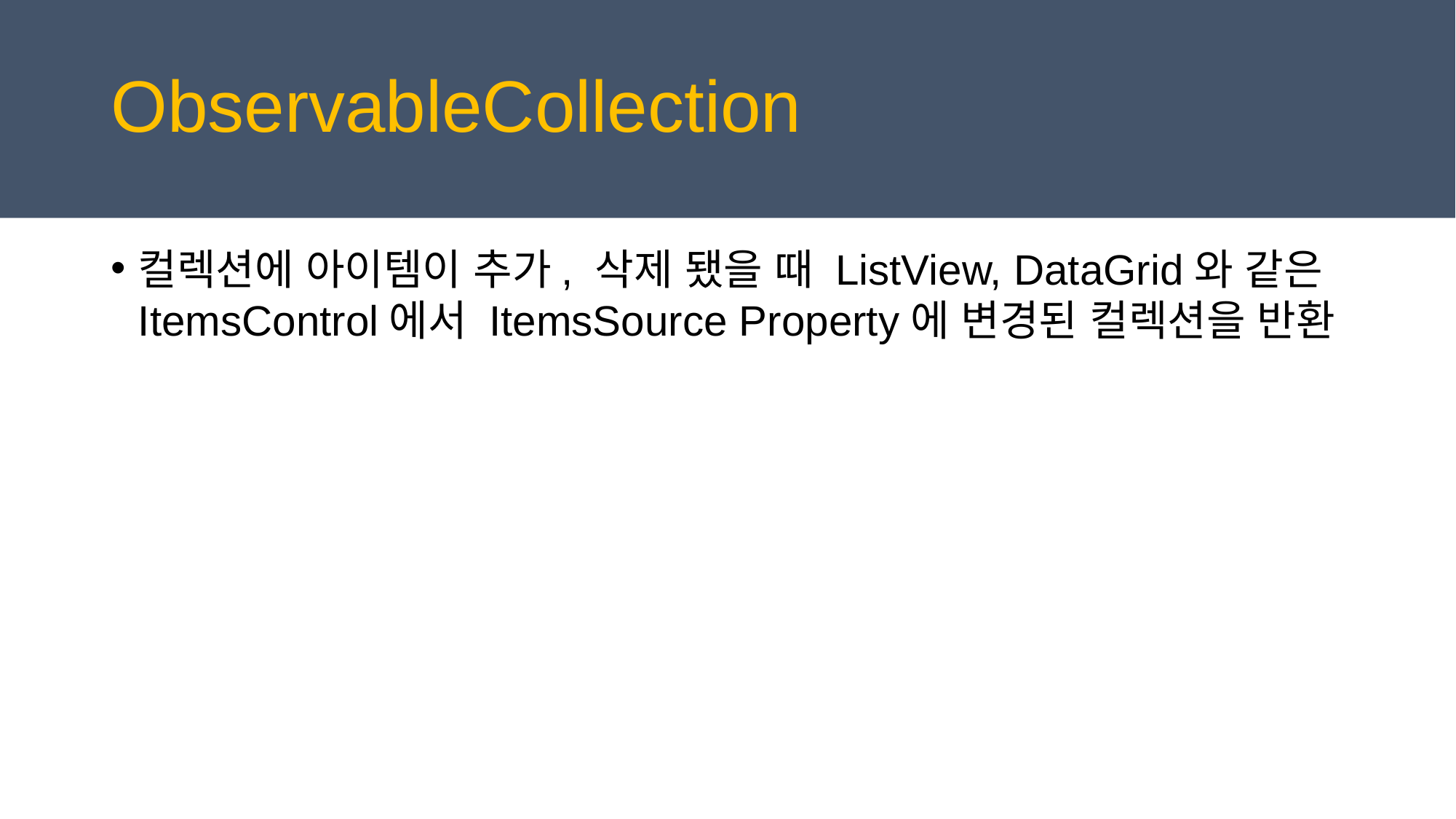

ObservableCollection
컬렉션에 아이템이 추가, 삭제 됐을 때 ListView, DataGrid와 같은 ItemsControl에서 ItemsSource Property에 변경된 컬렉션을 반환